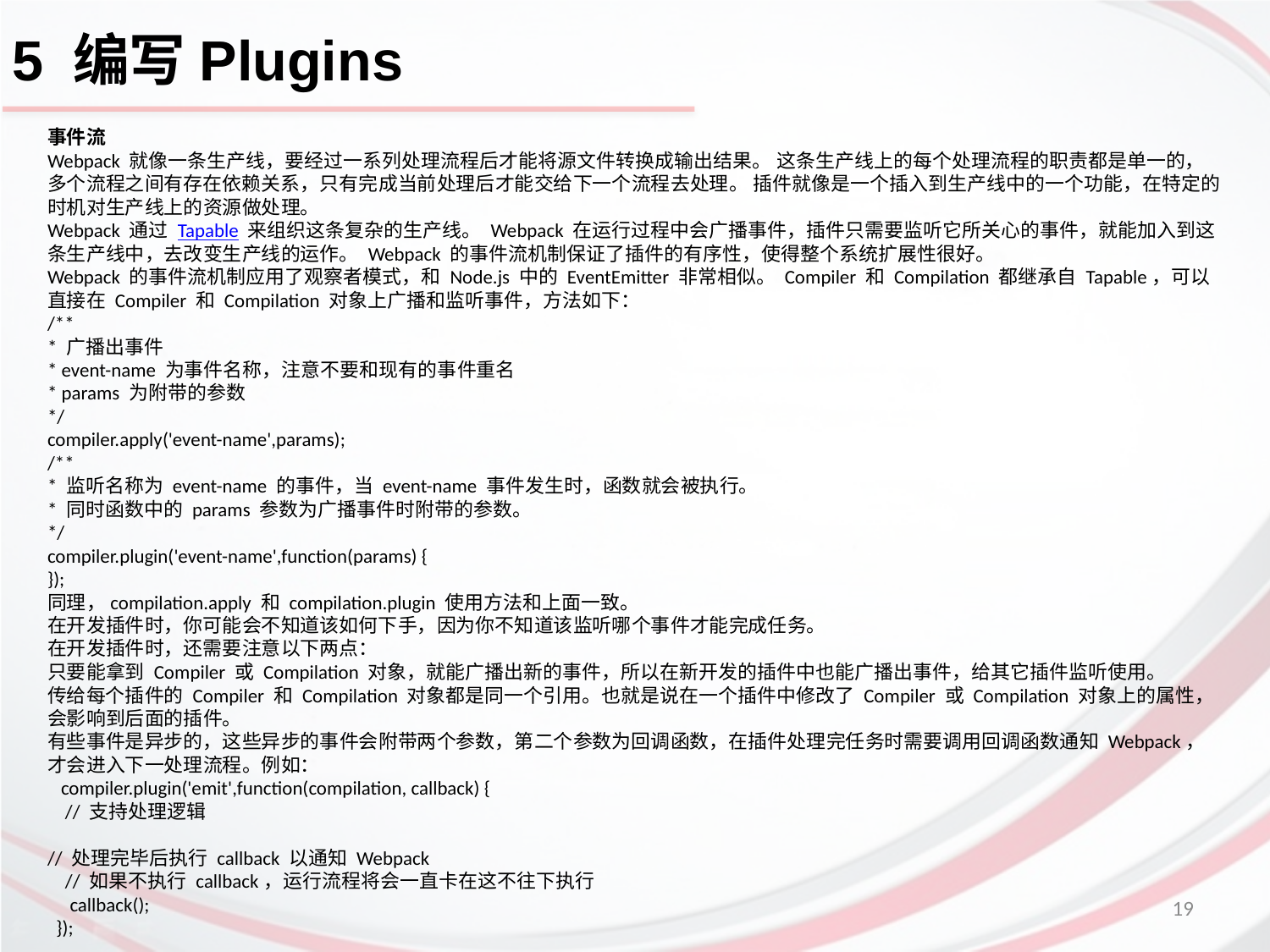

5 编写Plugins
事件流
Webpack 就像一条生产线，要经过一系列处理流程后才能将源文件转换成输出结果。 这条生产线上的每个处理流程的职责都是单一的，多个流程之间有存在依赖关系，只有完成当前处理后才能交给下一个流程去处理。 插件就像是一个插入到生产线中的一个功能，在特定的时机对生产线上的资源做处理。
Webpack 通过 Tapable 来组织这条复杂的生产线。 Webpack 在运行过程中会广播事件，插件只需要监听它所关心的事件，就能加入到这条生产线中，去改变生产线的运作。 Webpack 的事件流机制保证了插件的有序性，使得整个系统扩展性很好。
Webpack 的事件流机制应用了观察者模式，和 Node.js 中的 EventEmitter 非常相似。 Compiler 和 Compilation 都继承自 Tapable，可以直接在 Compiler 和 Compilation 对象上广播和监听事件，方法如下：
/**
* 广播出事件
* event-name 为事件名称，注意不要和现有的事件重名
* params 为附带的参数
*/
compiler.apply('event-name',params);
/**
* 监听名称为 event-name 的事件，当 event-name 事件发生时，函数就会被执行。
* 同时函数中的 params 参数为广播事件时附带的参数。
*/
compiler.plugin('event-name',function(params) {
});
同理，compilation.apply 和 compilation.plugin 使用方法和上面一致。
在开发插件时，你可能会不知道该如何下手，因为你不知道该监听哪个事件才能完成任务。
在开发插件时，还需要注意以下两点：
只要能拿到 Compiler 或 Compilation 对象，就能广播出新的事件，所以在新开发的插件中也能广播出事件，给其它插件监听使用。
传给每个插件的 Compiler 和 Compilation 对象都是同一个引用。也就是说在一个插件中修改了 Compiler 或 Compilation 对象上的属性，会影响到后面的插件。
有些事件是异步的，这些异步的事件会附带两个参数，第二个参数为回调函数，在插件处理完任务时需要调用回调函数通知 Webpack，才会进入下一处理流程。例如：
  compiler.plugin('emit',function(compilation, callback) {
    // 支持处理逻辑
// 处理完毕后执行 callback 以通知 Webpack
    // 如果不执行 callback，运行流程将会一直卡在这不往下执行
    callback();
  });
19